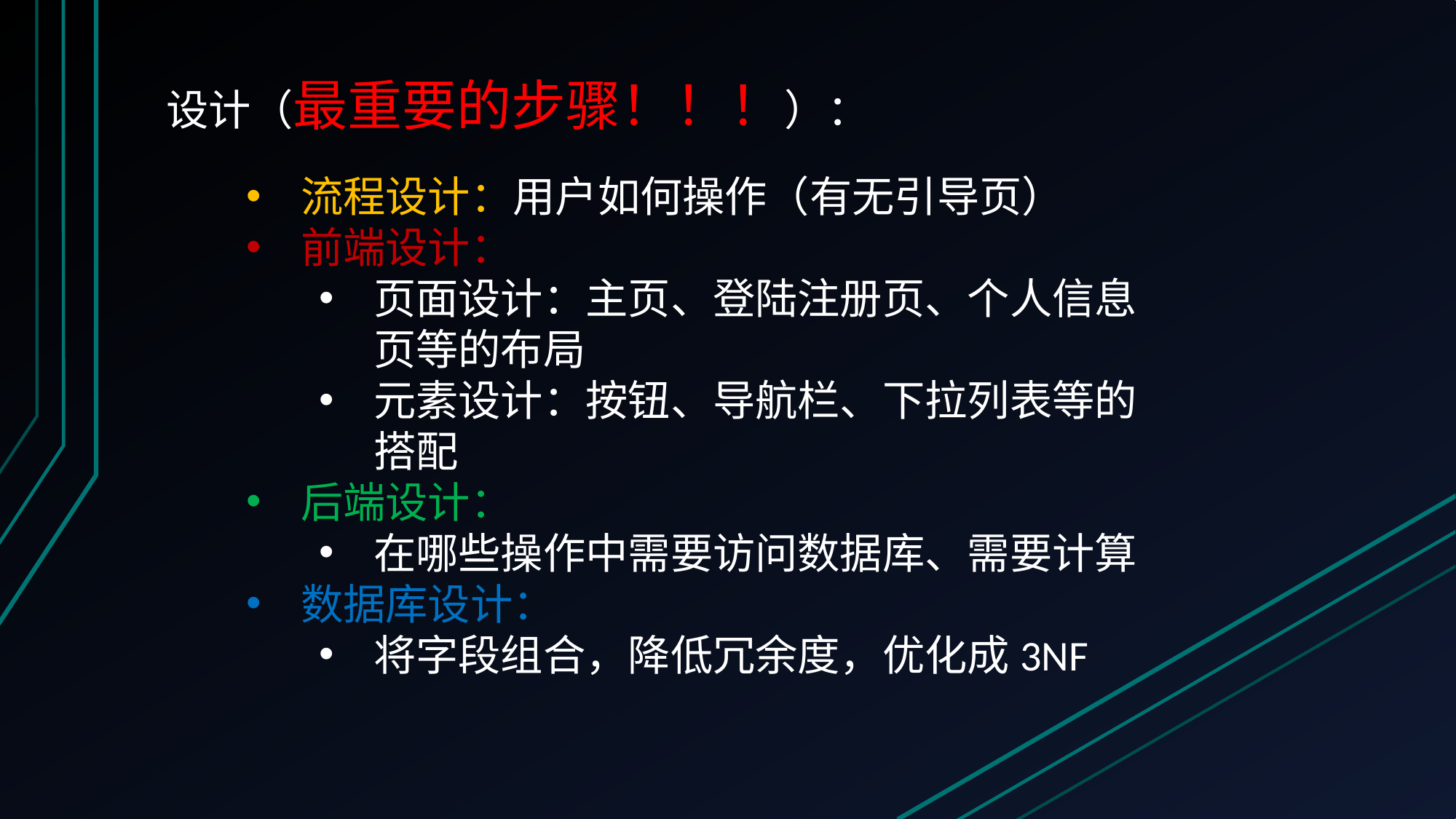

设计（最重要的步骤！！！）：
流程设计：用户如何操作（有无引导页）
前端设计：
页面设计：主页、登陆注册页、个人信息页等的布局
元素设计：按钮、导航栏、下拉列表等的搭配
后端设计：
在哪些操作中需要访问数据库、需要计算
数据库设计：
将字段组合，降低冗余度，优化成3NF